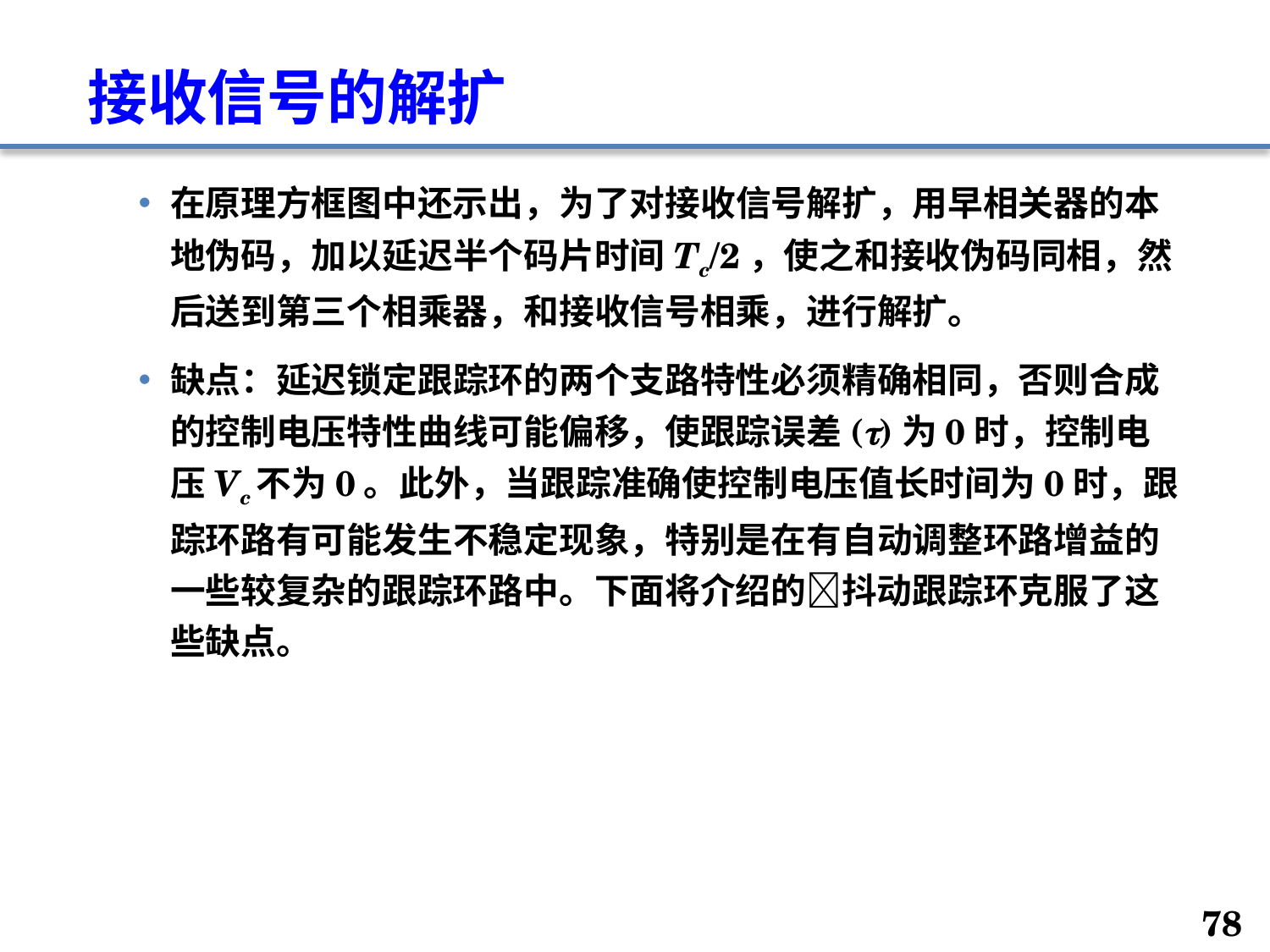

# 接收信号的解扩
在原理方框图中还示出，为了对接收信号解扩，用早相关器的本地伪码，加以延迟半个码片时间Tc/2，使之和接收伪码同相，然后送到第三个相乘器，和接收信号相乘，进行解扩。
缺点：延迟锁定跟踪环的两个支路特性必须精确相同，否则合成的控制电压特性曲线可能偏移，使跟踪误差(τ)为0时，控制电压Vc不为0。此外，当跟踪准确使控制电压值长时间为0时，跟踪环路有可能发生不稳定现象，特别是在有自动调整环路增益的一些较复杂的跟踪环路中。下面将介绍的τ抖动跟踪环克服了这些缺点。

78